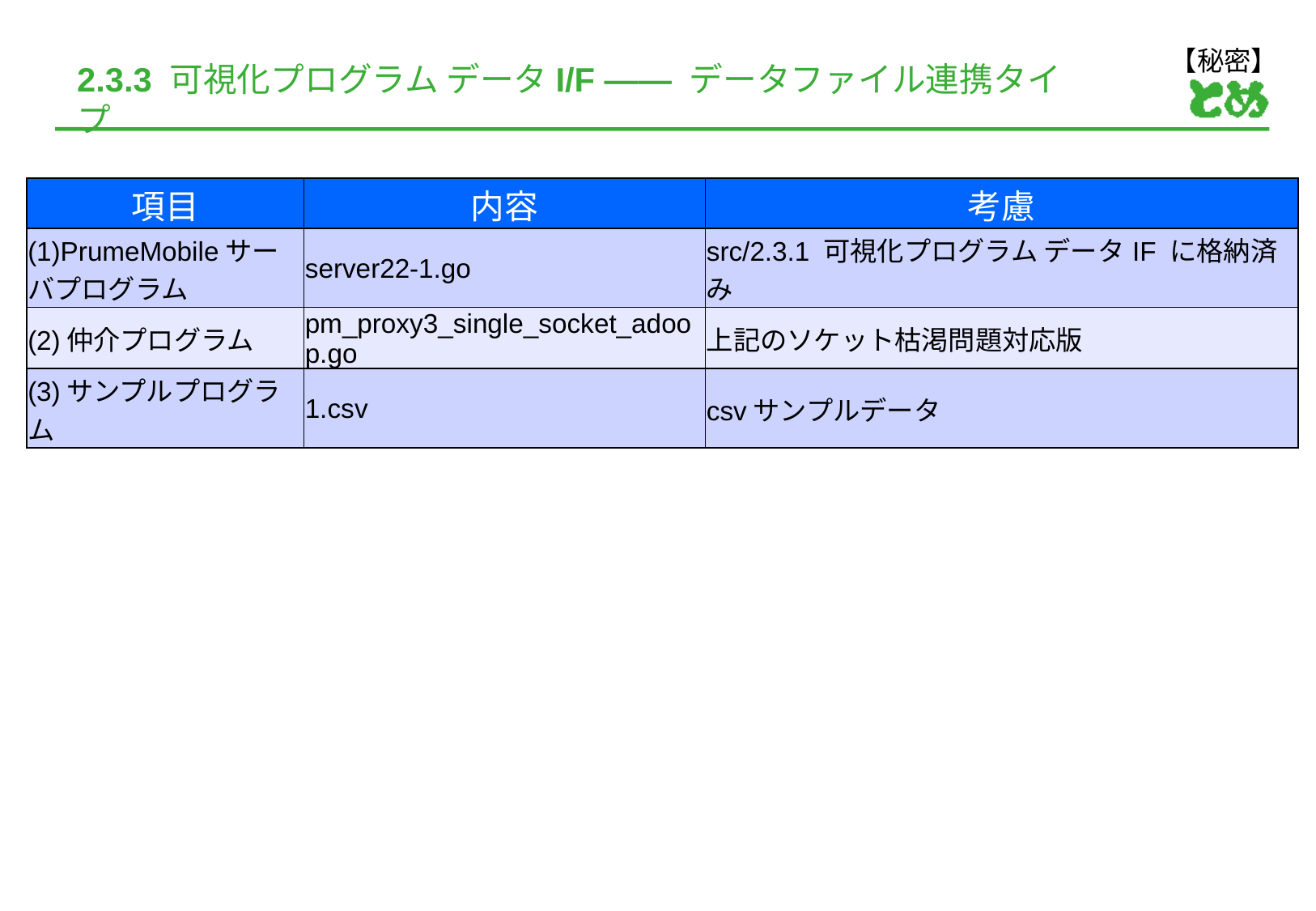

【秘密】
# 2.3.3 可視化プログラム データI/F ―― データファイル連携タイプ
| 項目 | 内容 | 考慮 |
| --- | --- | --- |
| (1)PrumeMobileサーバプログラム | server22-1.go | src/2.3.1 可視化プログラム データIF に格納済み |
| (2)仲介プログラム | pm\_proxy3\_single\_socket\_adoop.go | 上記のソケット枯渇問題対応版 |
| (3)サンプルプログラム | 1.csv | csvサンプルデータ |